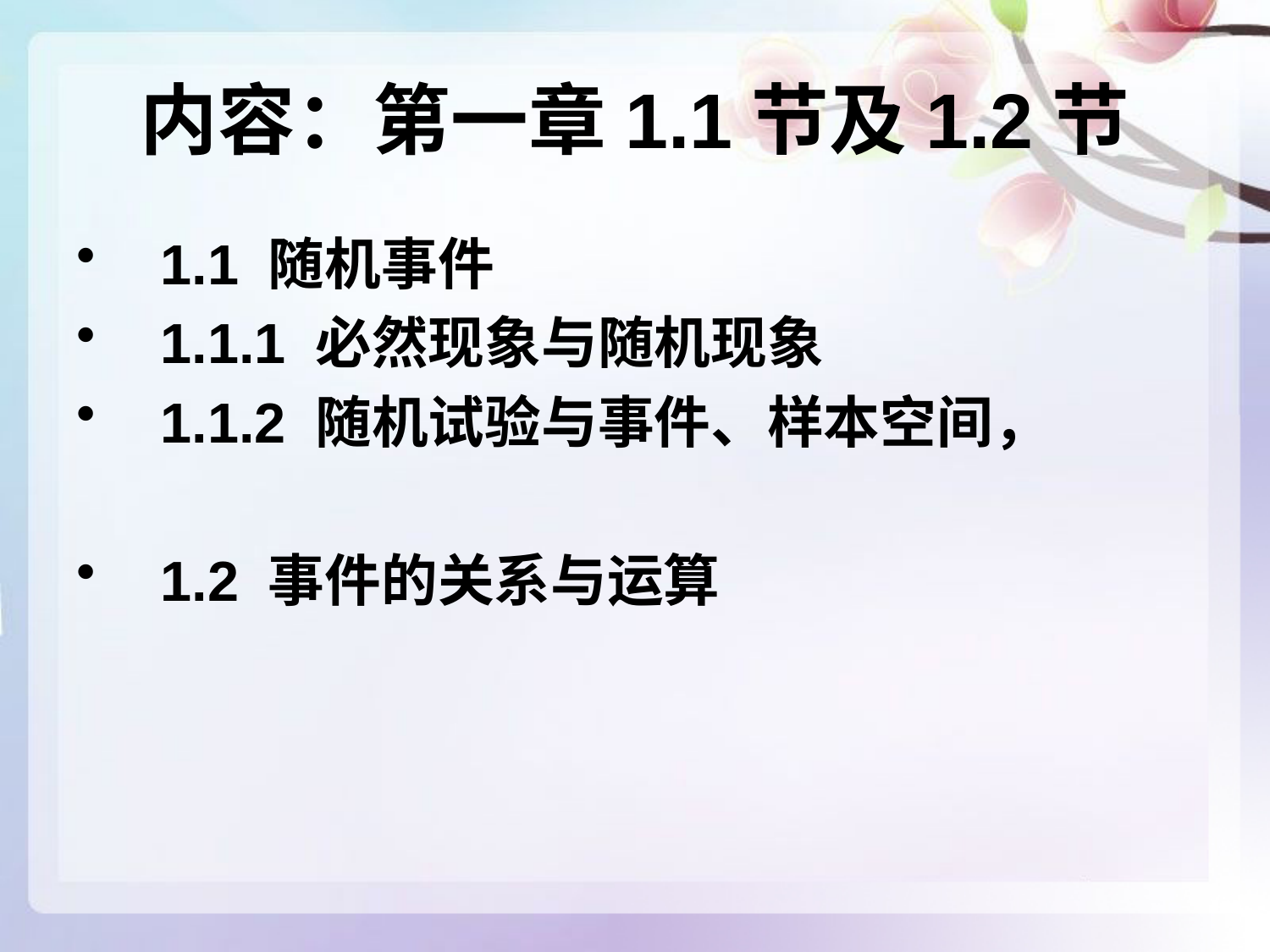

# 内容：第一章1.1节及1.2节
1.1 随机事件
1.1.1 必然现象与随机现象
1.1.2 随机试验与事件、样本空间，

1.2 事件的关系与运算